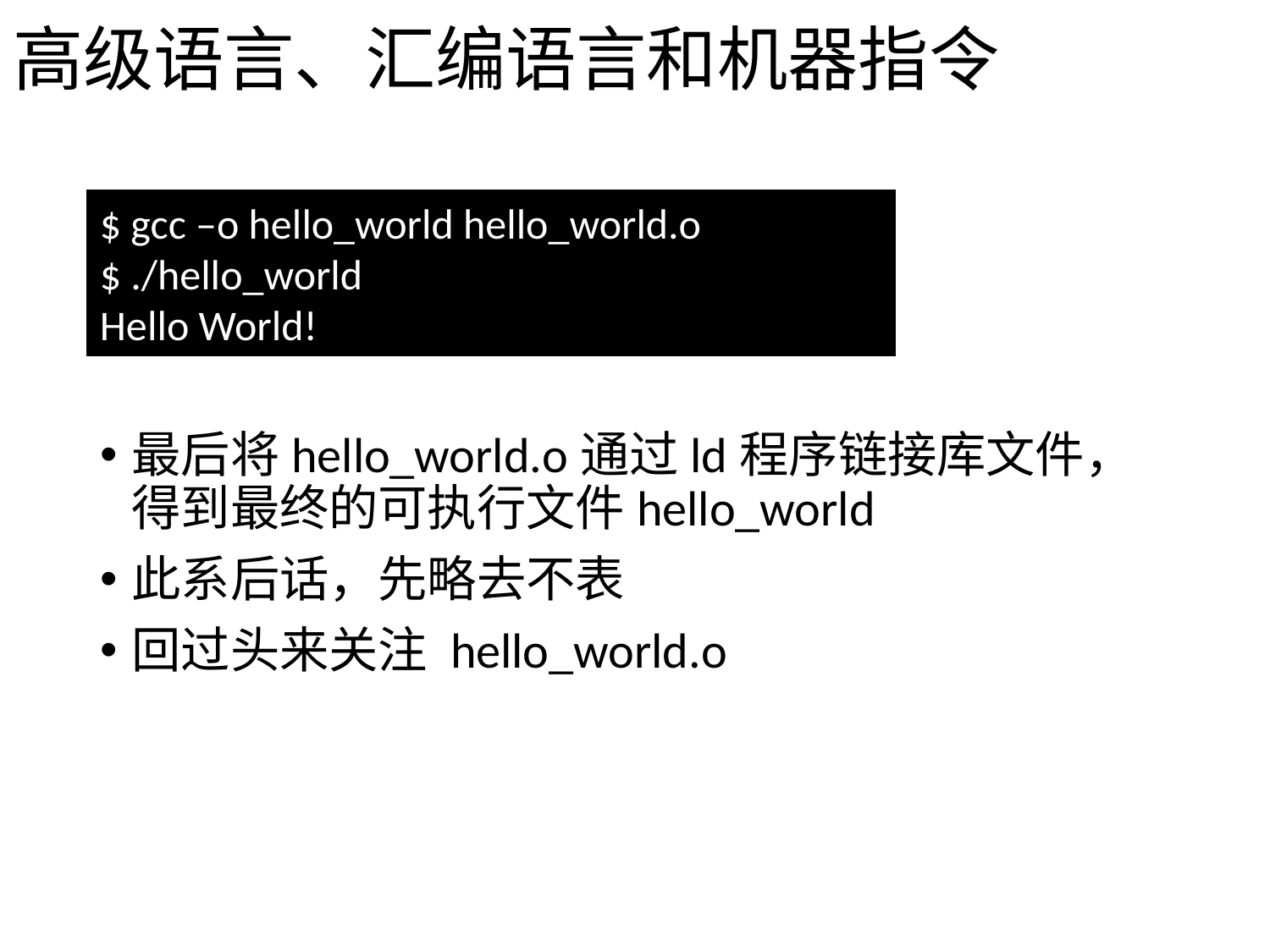

# 高级语言、汇编语言和机器指令
$ gcc –o hello_world hello_world.o
$ ./hello_world
Hello World!
最后将hello_world.o通过ld程序链接库文件，得到最终的可执行文件hello_world
此系后话，先略去不表
回过头来关注 hello_world.o